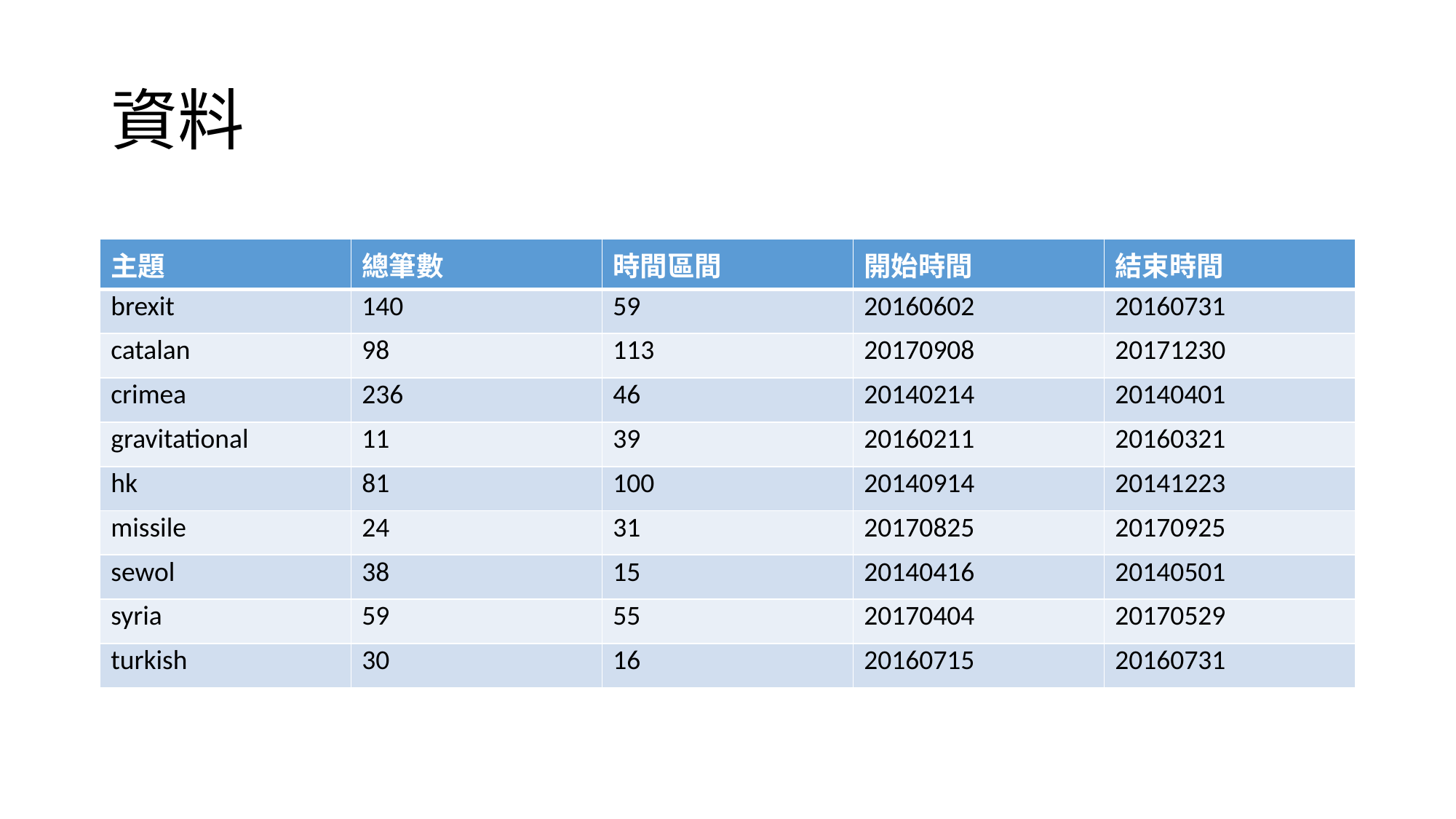

# 資料
| 主題 | 總筆數 | 時間區間 | 開始時間 | 結束時間 |
| --- | --- | --- | --- | --- |
| brexit | 140 | 59 | 20160602 | 20160731 |
| catalan | 98 | 113 | 20170908 | 20171230 |
| crimea | 236 | 46 | 20140214 | 20140401 |
| gravitational | 11 | 39 | 20160211 | 20160321 |
| hk | 81 | 100 | 20140914 | 20141223 |
| missile | 24 | 31 | 20170825 | 20170925 |
| sewol | 38 | 15 | 20140416 | 20140501 |
| syria | 59 | 55 | 20170404 | 20170529 |
| turkish | 30 | 16 | 20160715 | 20160731 |